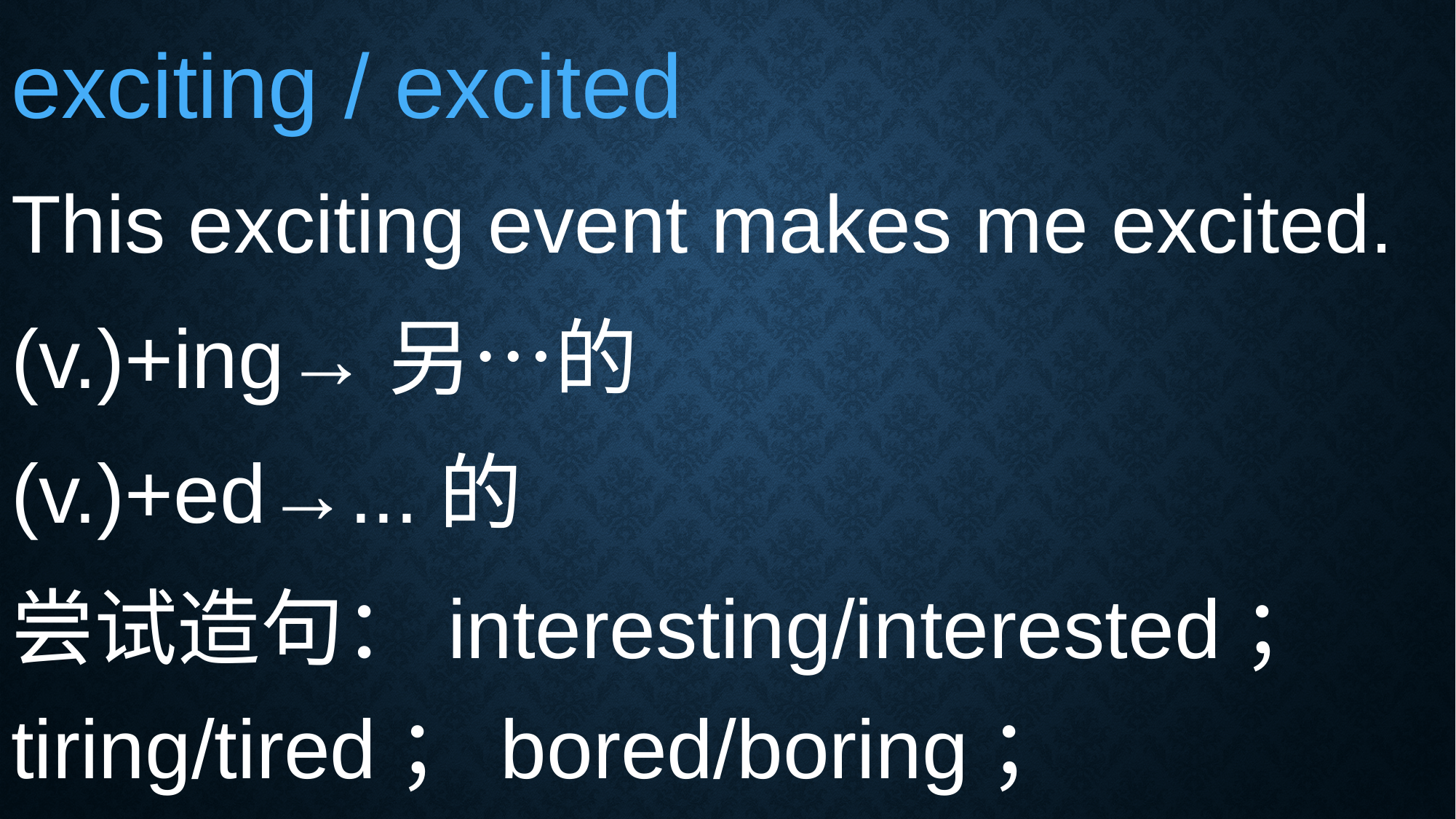

exciting / excited
This exciting event makes me excited.
(v.)+ing→另…的
(v.)+ed→...的
尝试造句：interesting/interested；tiring/tired；bored/boring；